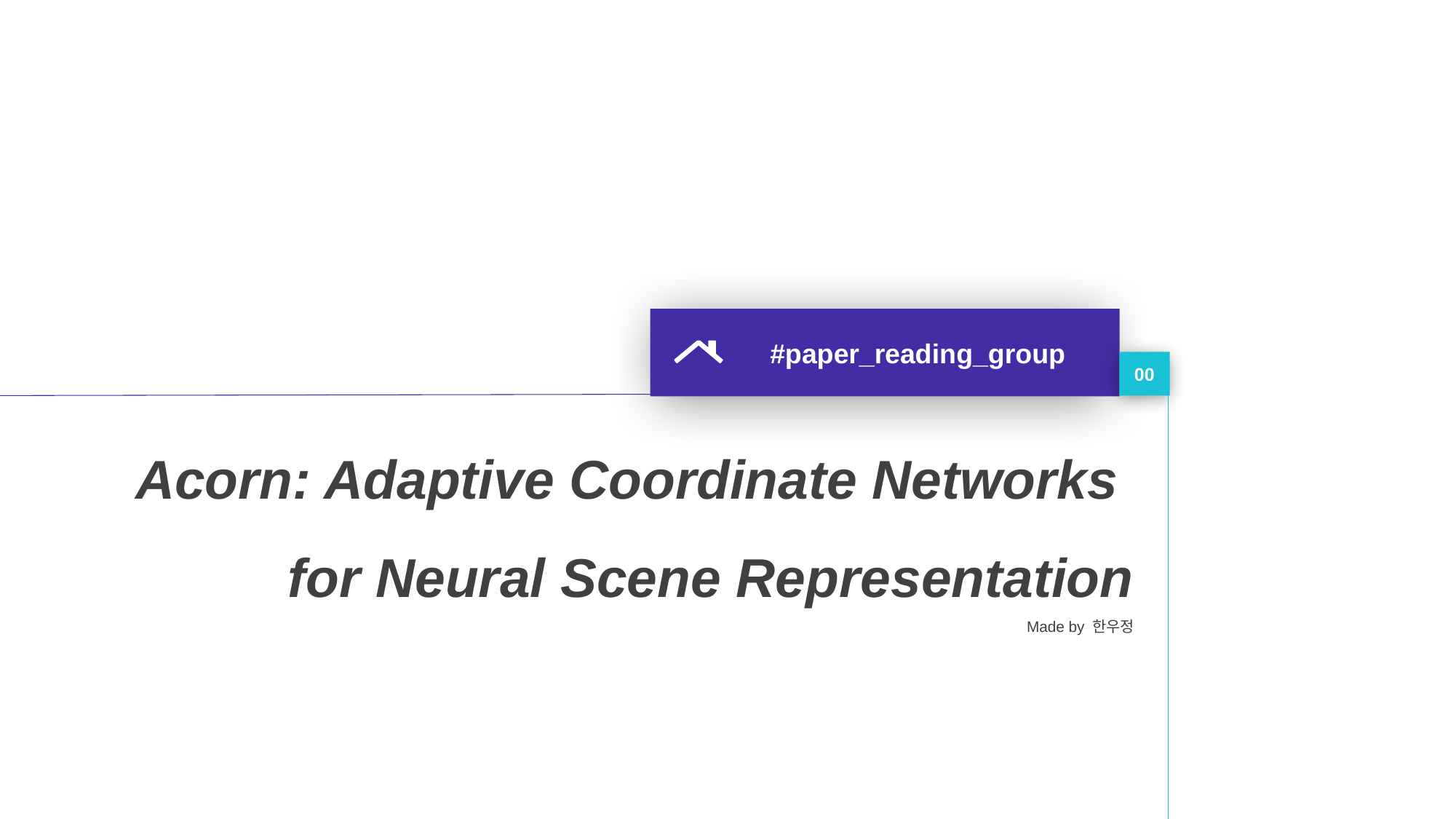

#paper_reading_group

00
Acorn: Adaptive Coordinate Networks
for Neural Scene Representation
Made by 한우정